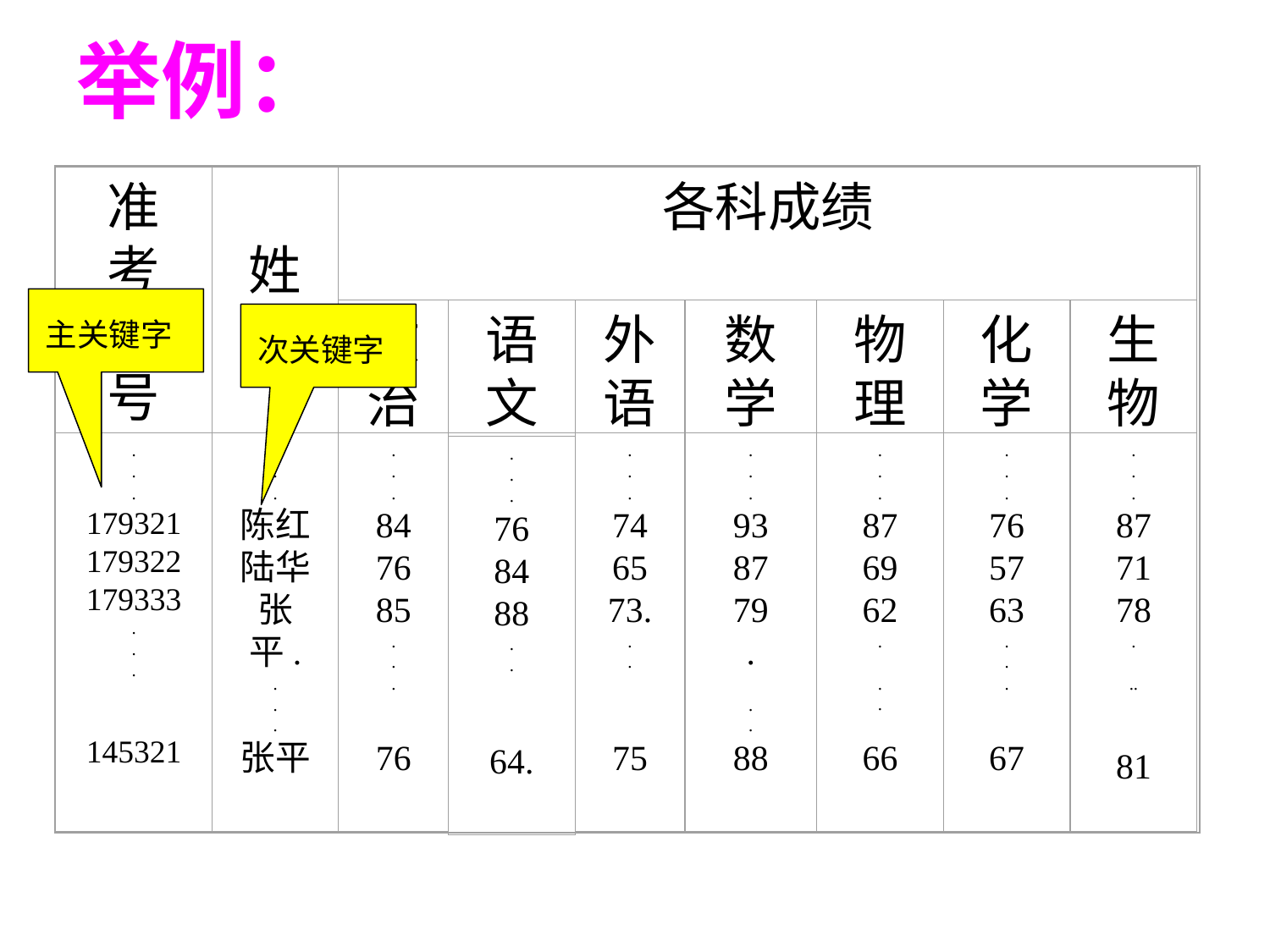

举例：

准考证号

姓名

各科成绩

政治

语文

外语

数学

物理

化学

生物

.
.
.
179321
179322
179333
.
.
.

145321

.
.
.
陈红
陆华
张平.
.
.
.
张平

.
.
.
84
76
85
.
.
.

76

.
.
.
74
65
73.
.
.

75

.
.
.
93
87
79
.

.
.
88

.
.
.
87
69
62
.

.
.

66

.
.
.
76
57
63
.
.
.

67

.
.
.
87
71
78
.

..

81

主关键字

次关键字

.
.
.
76
84
88
.
.

64.